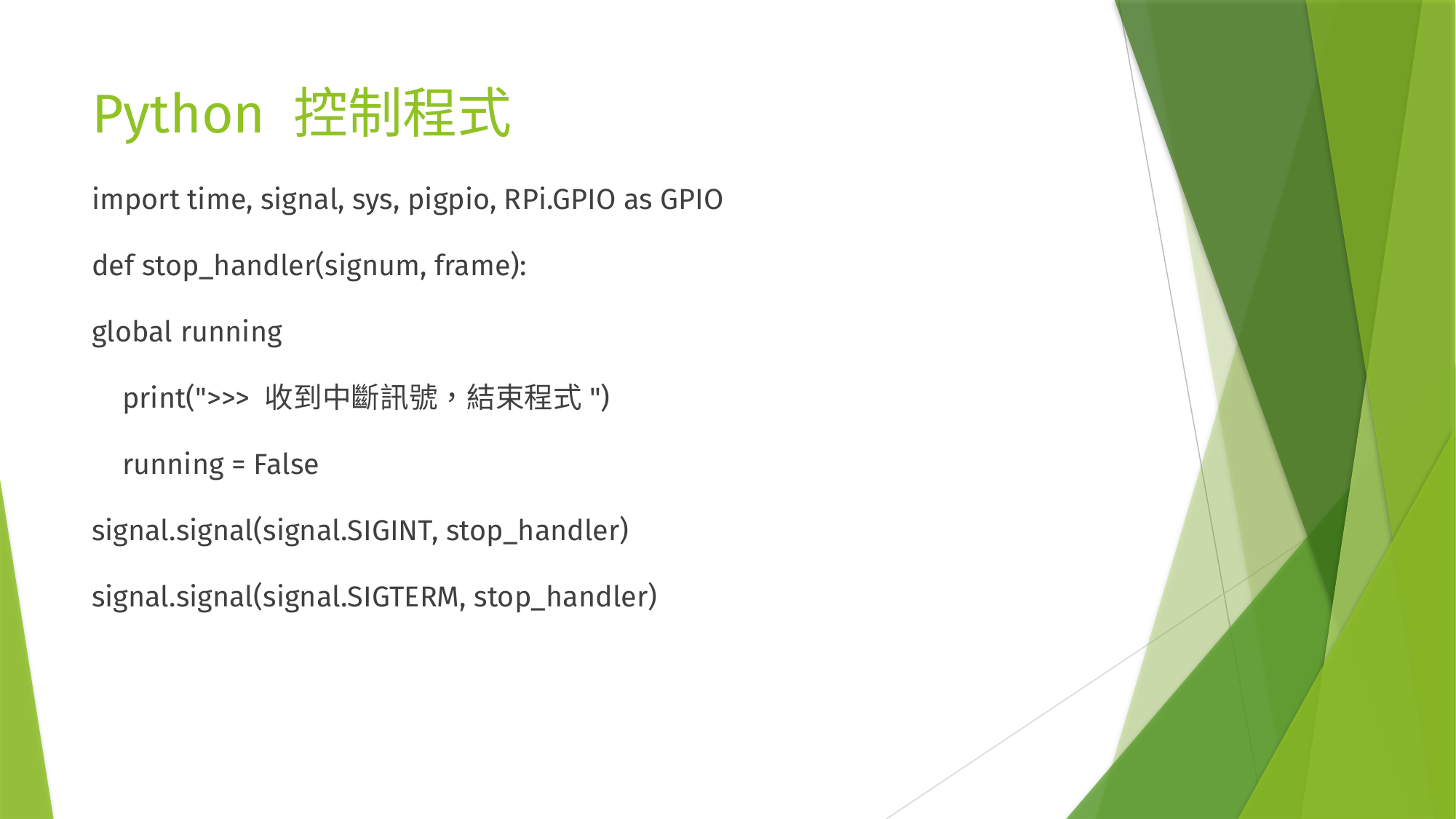

# Python 控制程式
import time, signal, sys, pigpio, RPi.GPIO as GPIO
def stop_handler(signum, frame):
global running
    print(">>> 收到中斷訊號，結束程式")
    running = False
signal.signal(signal.SIGINT, stop_handler)
signal.signal(signal.SIGTERM, stop_handler)